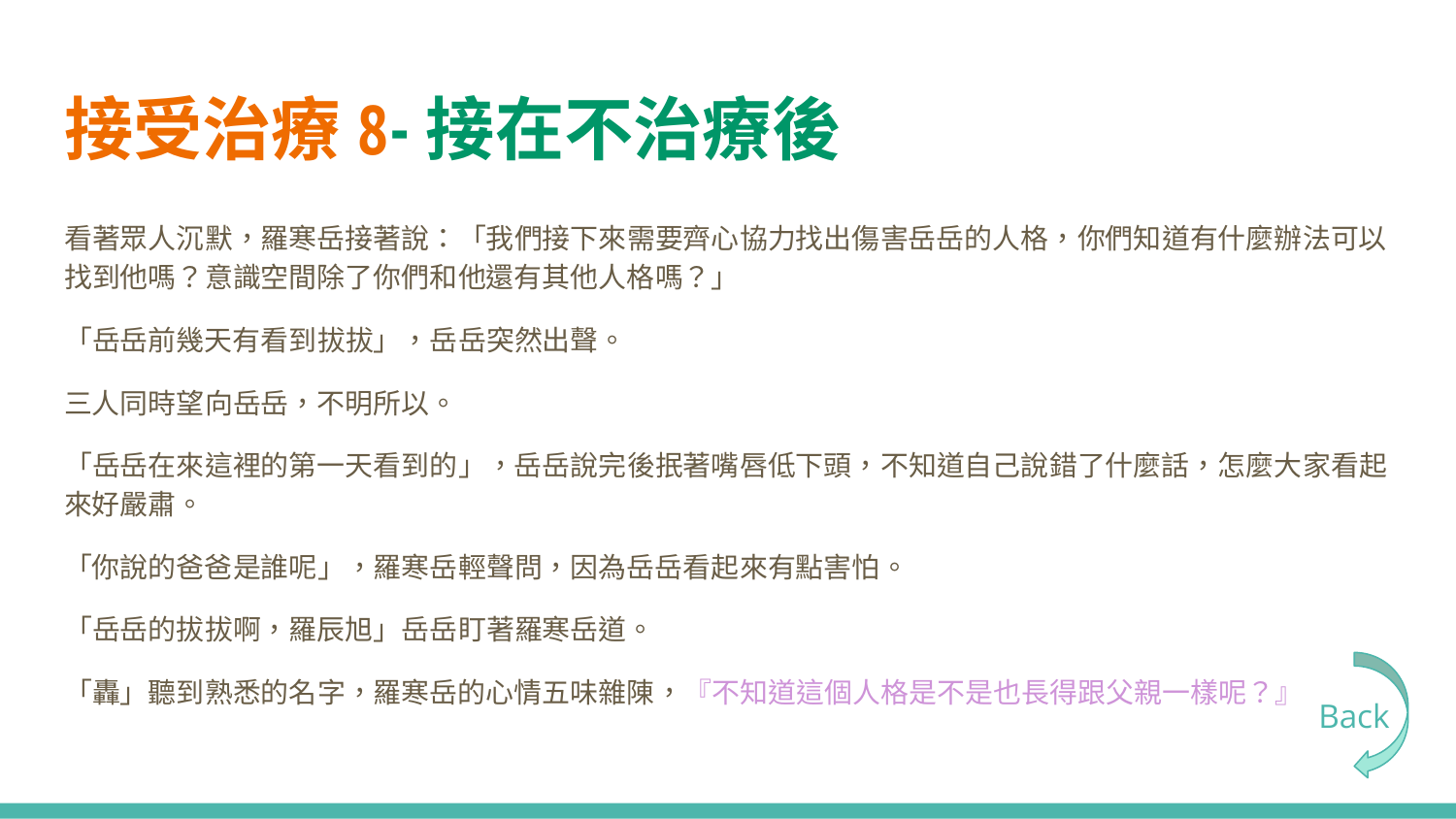

# 接受治療8-接在不治療後
看著眾人沉默，羅寒岳接著說：「我們接下來需要齊心協力找出傷害岳岳的人格，你們知道有什麼辦法可以找到他嗎？意識空間除了你們和他還有其他人格嗎？」
「岳岳前幾天有看到拔拔」，岳岳突然出聲。
三人同時望向岳岳，不明所以。
「岳岳在來這裡的第一天看到的」，岳岳說完後抿著嘴唇低下頭，不知道自己說錯了什麼話，怎麼大家看起來好嚴肅。
「你說的爸爸是誰呢」，羅寒岳輕聲問，因為岳岳看起來有點害怕。
「岳岳的拔拔啊，羅辰旭」岳岳盯著羅寒岳道。
「轟」聽到熟悉的名字，羅寒岳的心情五味雜陳，『不知道這個人格是不是也長得跟父親一樣呢？』

Back